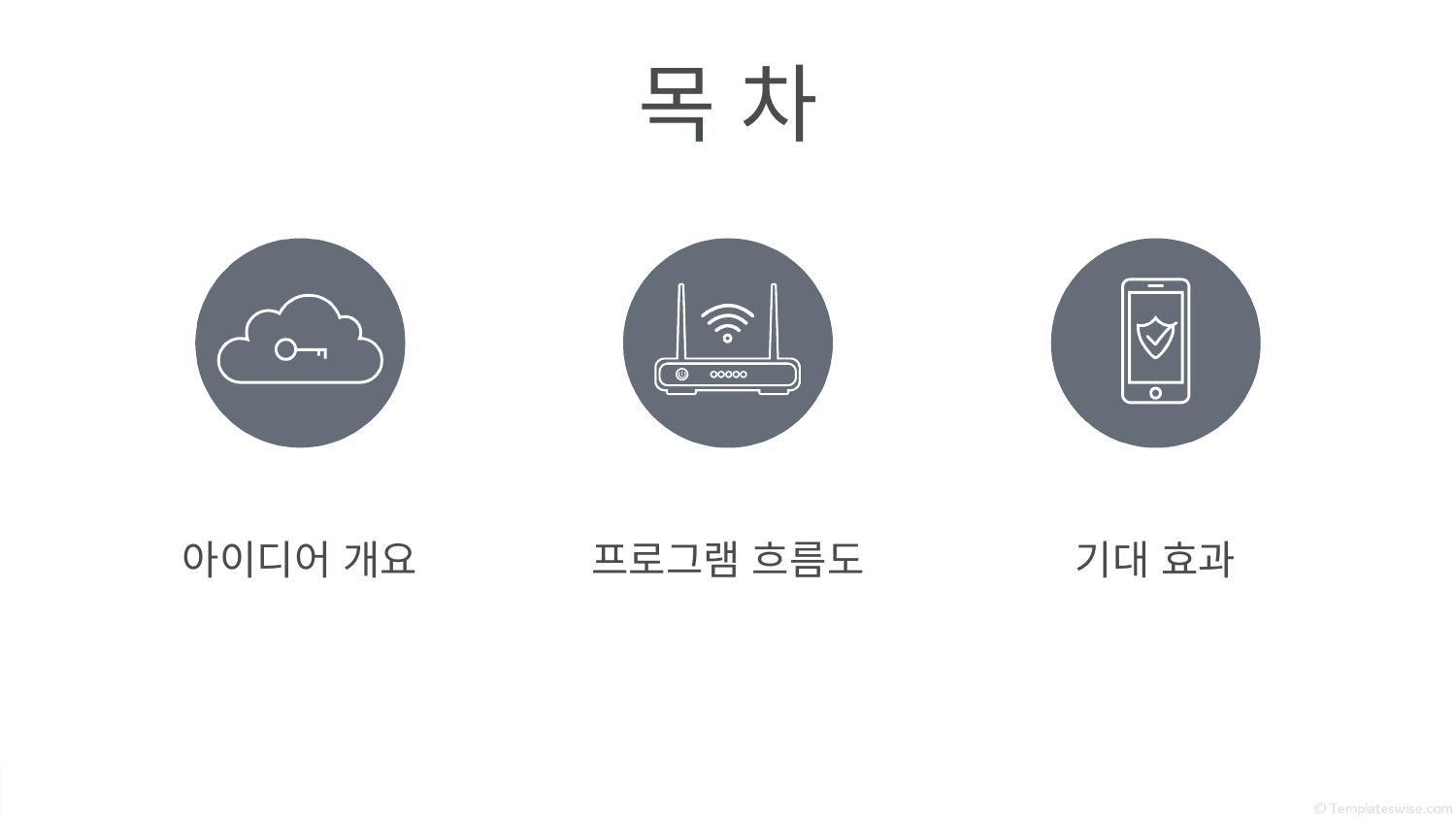

# 목 차
기대 효과
프로그램 흐름도
아이디어 개요